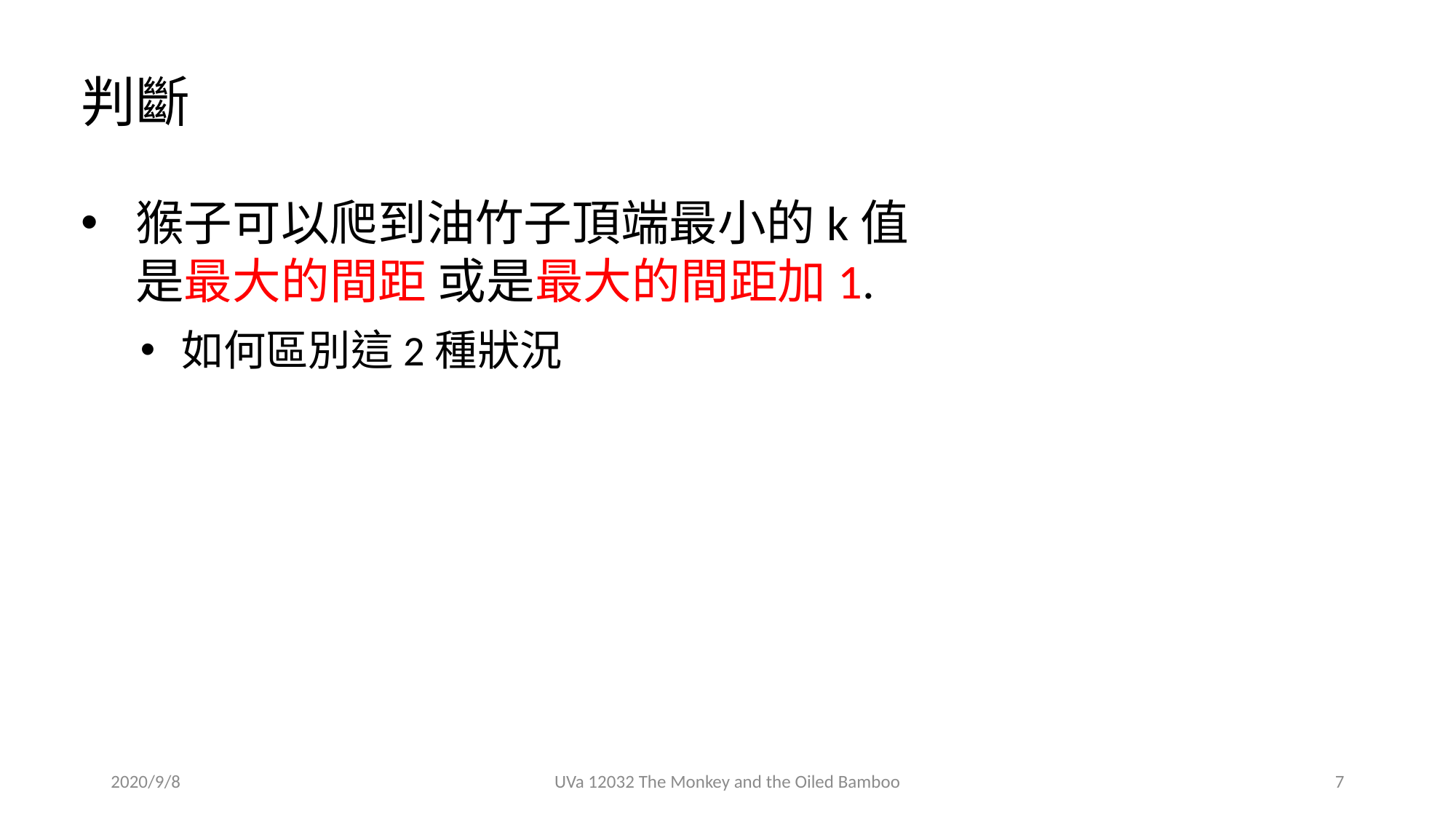

判斷
猴子可以爬到油竹子頂端最小的k值是最大的間距 或是最大的間距加1.
如何區別這2種狀況
2020/9/8
UVa 12032 The Monkey and the Oiled Bamboo
7